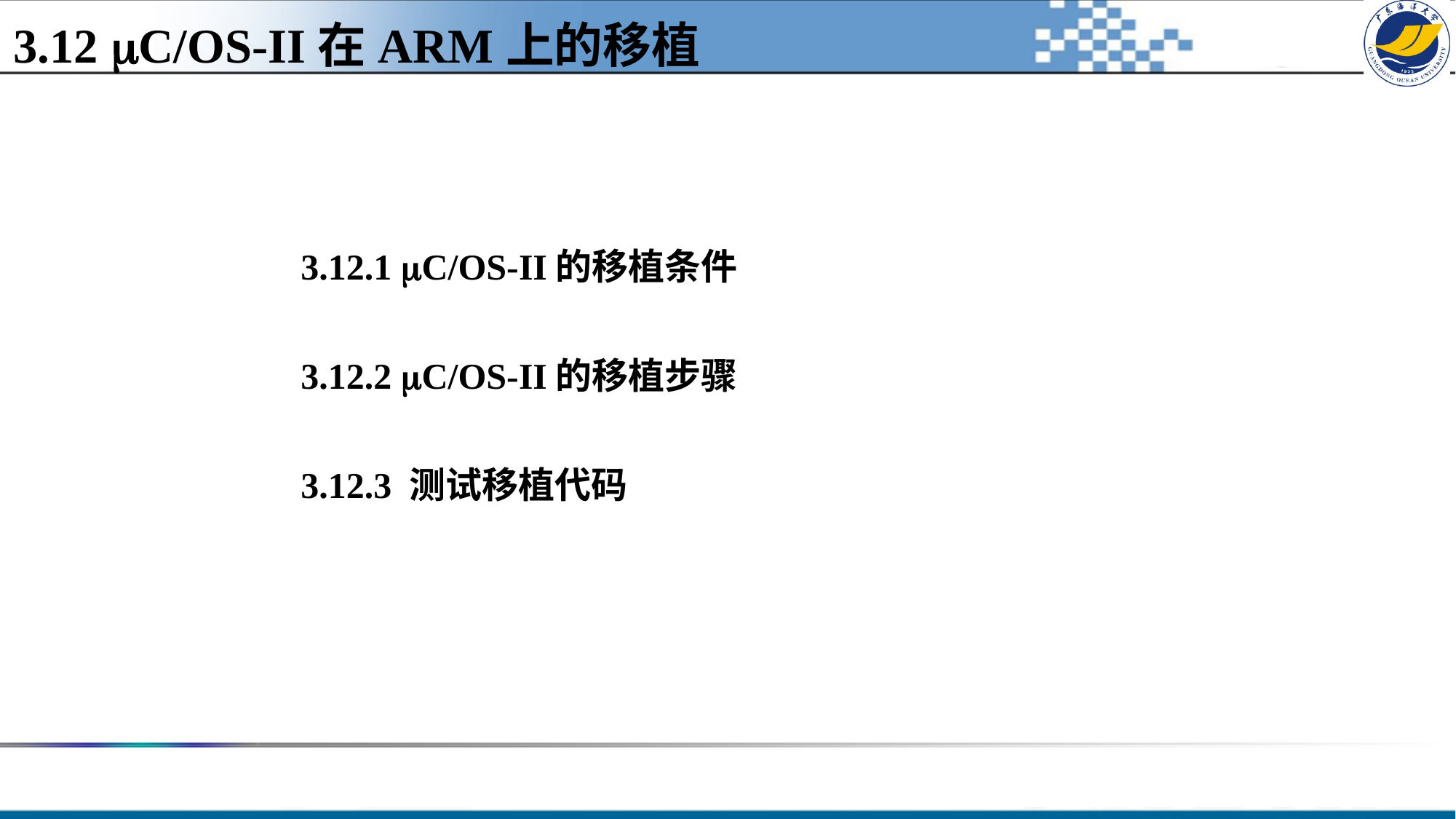

# 3.12 μC/OS-II在ARM上的移植
 3.12.1 μC/OS-II的移植条件
 3.12.2 μC/OS-II的移植步骤
 3.12.3 测试移植代码
97